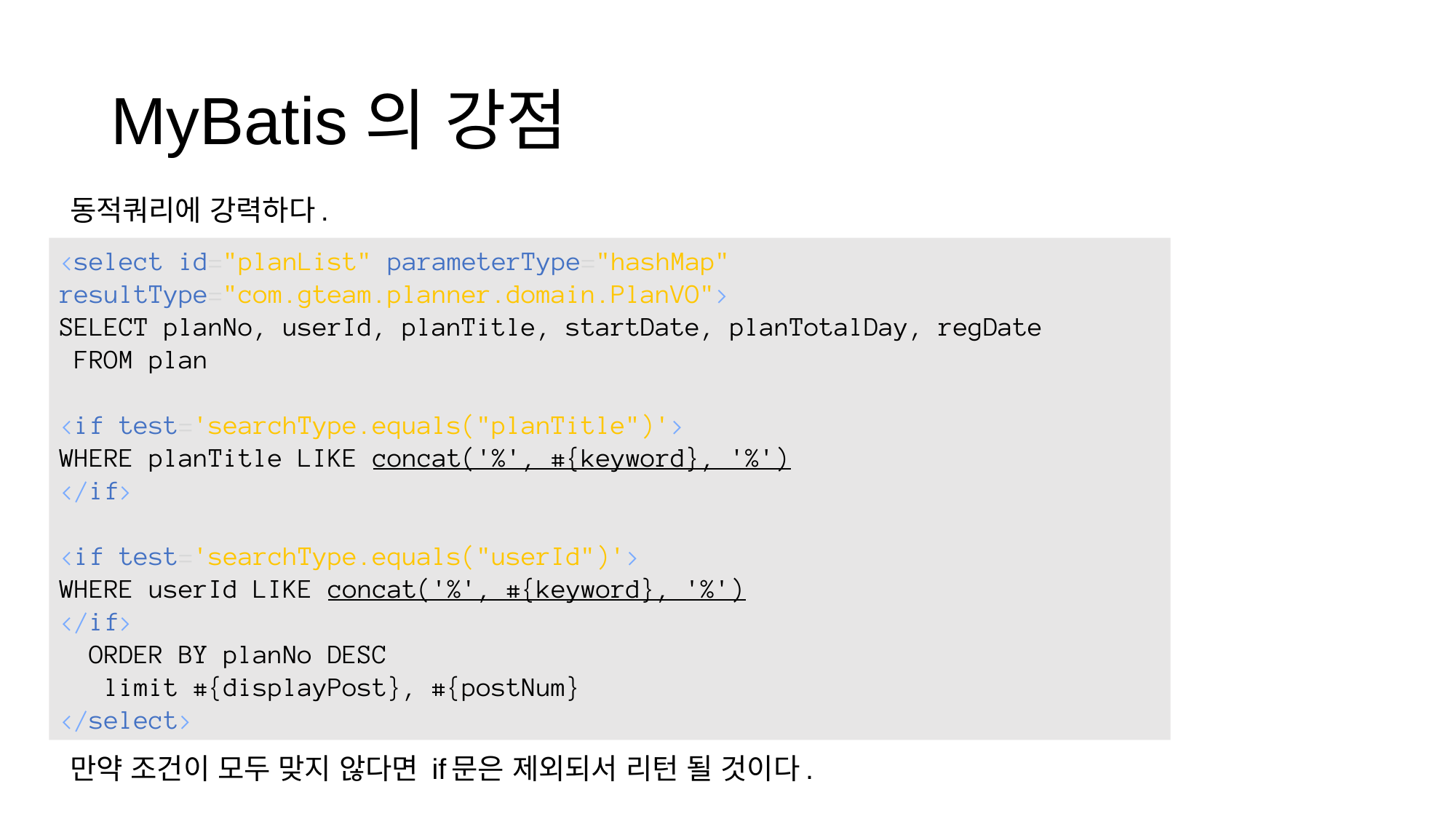

# MyBatis의 강점
동적쿼리에 강력하다.

만약 조건이 모두 맞지 않다면 if문은 제외되서 리턴 될 것이다.
<select id="planList" parameterType="hashMap" resultType="com.gteam.planner.domain.PlanVO">
SELECT planNo, userId, planTitle, startDate, planTotalDay, regDate
 FROM plan

<if test='searchType.equals("planTitle")'>
WHERE planTitle LIKE concat('%', #{keyword}, '%')
</if>

<if test='searchType.equals("userId")'>
WHERE userId LIKE concat('%', #{keyword}, '%')
</if>
  ORDER BY planNo DESC
   limit #{displayPost}, #{postNum}
</select>